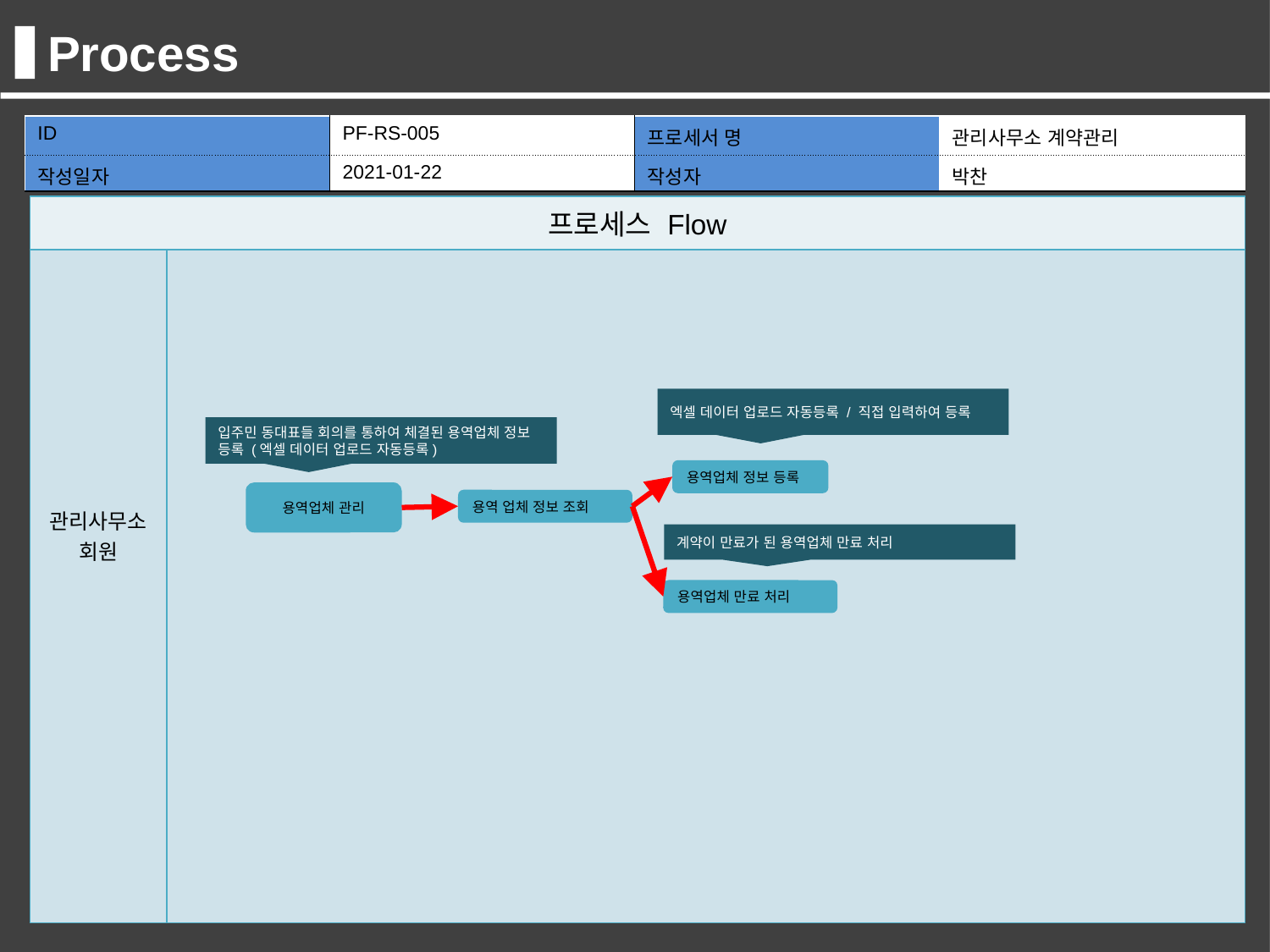

Process
Process

| ID | PF-RS-006 | 프로세서 명 | 최종합격자관리 |
| --- | --- | --- | --- |
| 작성일자 | 2016.05.11 | 작성자 | 김선도 |
| ID | PF-RS-005 | 프로세서 명 | 관리사무소 계약관리 |
| --- | --- | --- | --- |
| 작성일자 | 2021-01-22 | 작성자 | 박찬 |
| 프로세스 Flow |  |
| --- | --- |
| 관리자 교사 |  |
| 프로세스 Flow |  |
| --- | --- |
| 관리사무소 회원 |  |
엑셀 데이터 업로드 자동등록 / 직접 입력하여 등록
입주민 동대표들 회의를 통하여 체결된 용역업체 정보 등록 (엑셀 데이터 업로드 자동등록)
용역업체 정보 등록
1.면접 대상자 조회
용역업체 관리
용역 업체 정보 조회
계약이 만료가 된 용역업체 만료 처리
용역업체 만료 처리